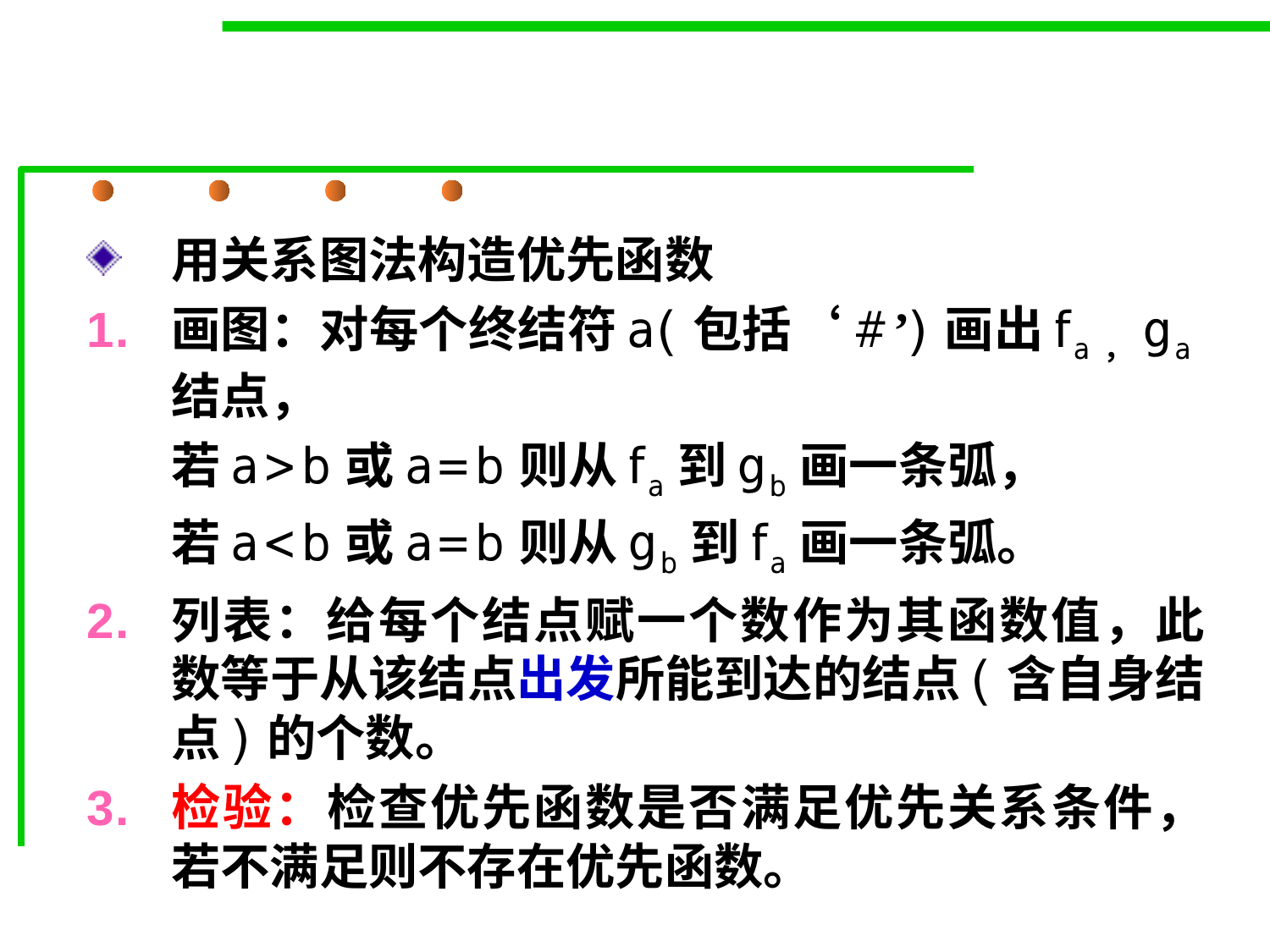

#
用关系图法构造优先函数
画图：对每个终结符a(包括‘#’)画出fa，ga结点，
	若a>b或a=b则从fa到gb画一条弧，
	若a<b或a=b则从gb到fa画一条弧。
列表：给每个结点赋一个数作为其函数值，此数等于从该结点出发所能到达的结点(含自身结点)的个数。
检验：检查优先函数是否满足优先关系条件，若不满足则不存在优先函数。